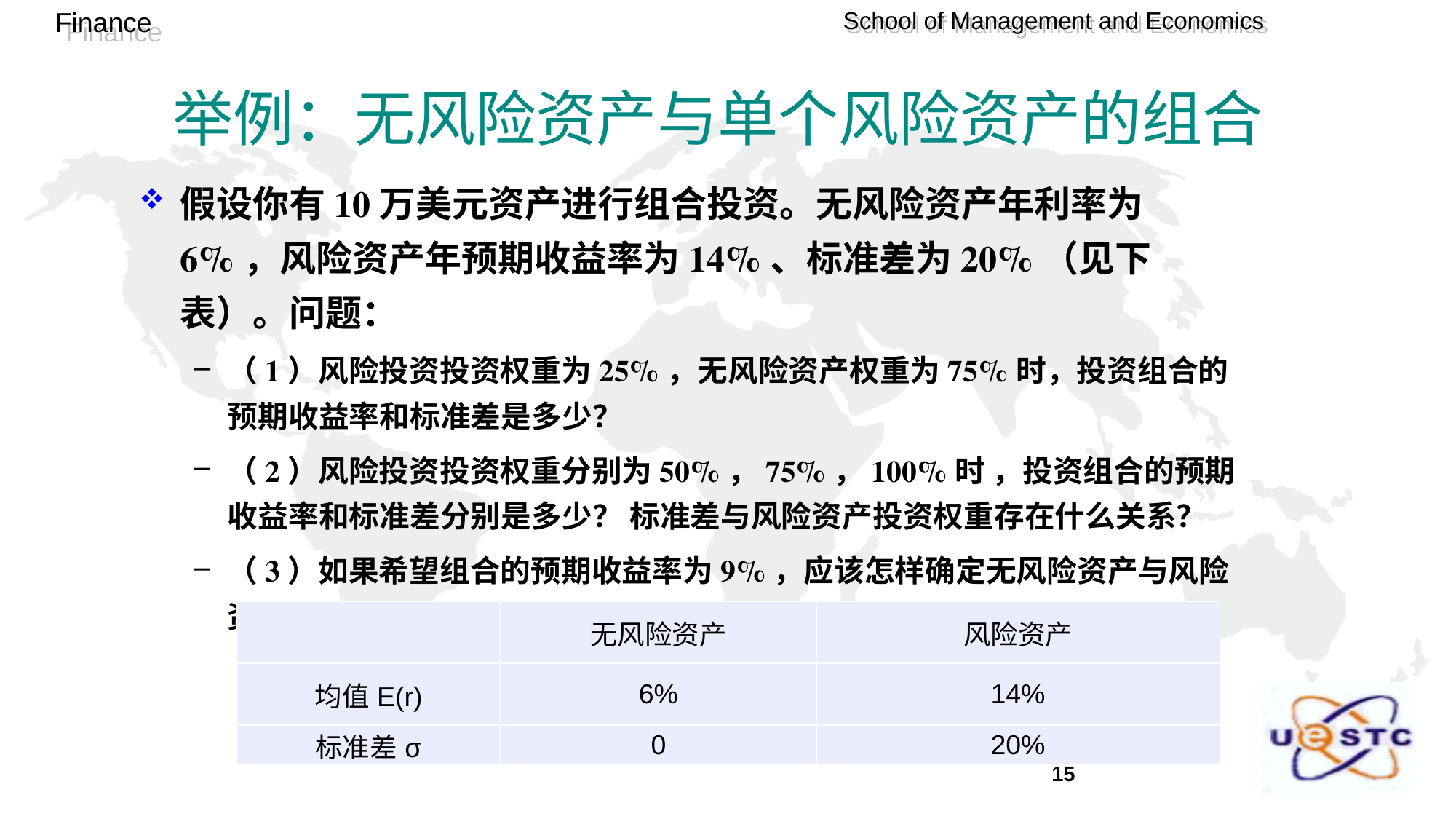

# 举例：无风险资产与单个风险资产的组合
假设你有10万美元资产进行组合投资。无风险资产年利率为6%，风险资产年预期收益率为14%、标准差为20%（见下表）。问题：
（1）风险投资投资权重为25%，无风险资产权重为75%时，投资组合的预期收益率和标准差是多少？
（2）风险投资投资权重分别为50%，75%，100%时 ，投资组合的预期收益率和标准差分别是多少？ 标准差与风险资产投资权重存在什么关系？
（3）如果希望组合的预期收益率为9%，应该怎样确定无风险资产与风险资产的投入比例？
|  | 无风险资产 | 风险资产 |
| --- | --- | --- |
| 均值E(r) | 6% | 14% |
| 标准差σ | 0 | 20% |